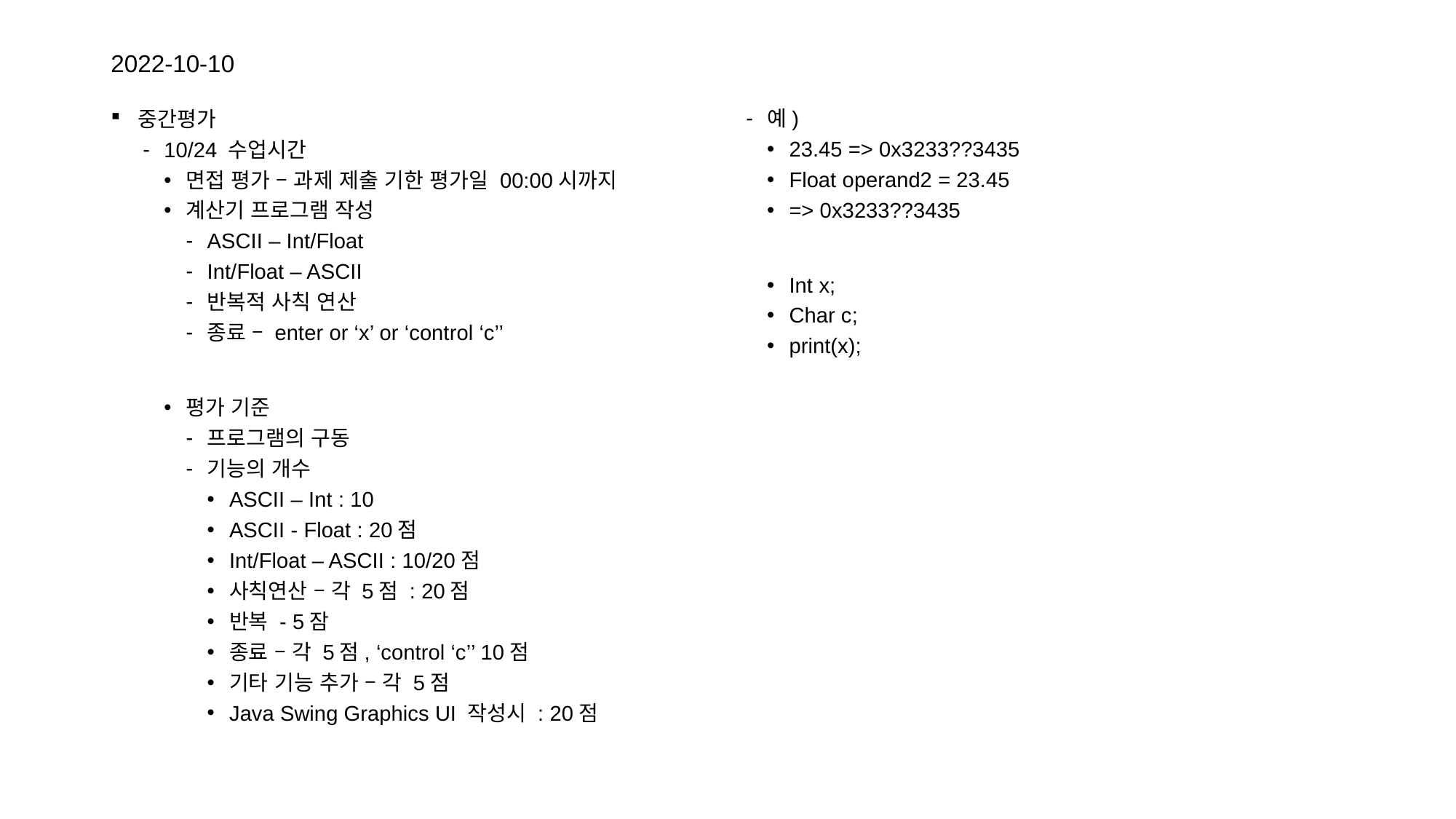

# 2022-10-10
예)
23.45 => 0x3233??3435
Float operand2 = 23.45
=> 0x3233??3435

Int x;
Char c;
print(x);

중간평가
10/24 수업시간
면접 평가 – 과제 제출 기한 평가일 00:00시까지
계산기 프로그램 작성
ASCII – Int/Float
Int/Float – ASCII
반복적 사칙 연산
종료 – enter or ‘x’ or ‘control ‘c’’

평가 기준
프로그램의 구동
기능의 개수
ASCII – Int : 10
ASCII - Float : 20점
Int/Float – ASCII : 10/20점
사칙연산 – 각 5점 : 20점
반복 - 5잠
종료 – 각 5점, ‘control ‘c’’ 10점
기타 기능 추가 – 각 5점
Java Swing Graphics UI 작성시 : 20점